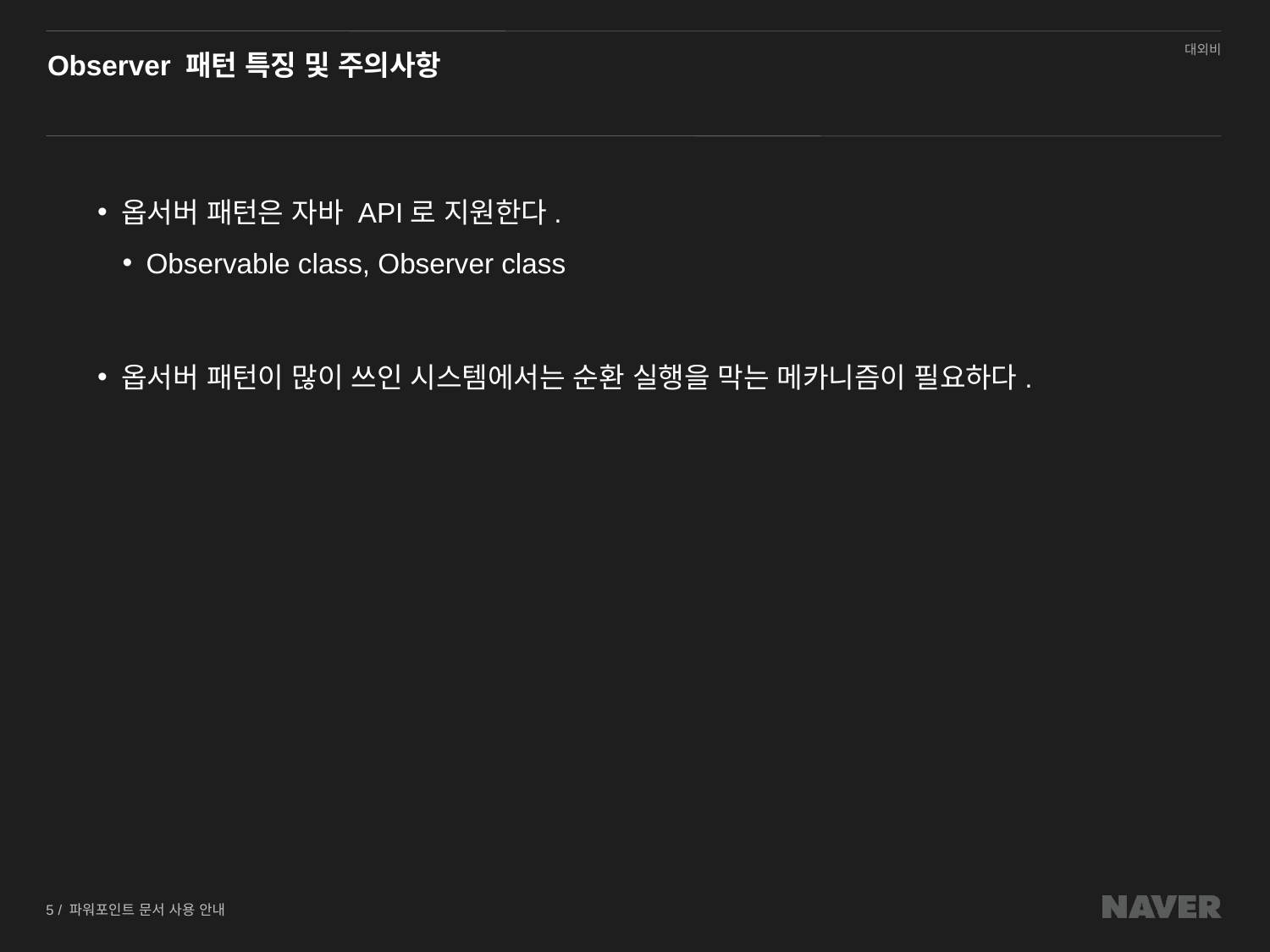

# Observer 패턴 특징 및 주의사항
옵서버 패턴은 자바 API로 지원한다.
Observable class, Observer class

옵서버 패턴이 많이 쓰인 시스템에서는 순환 실행을 막는 메카니즘이 필요하다.